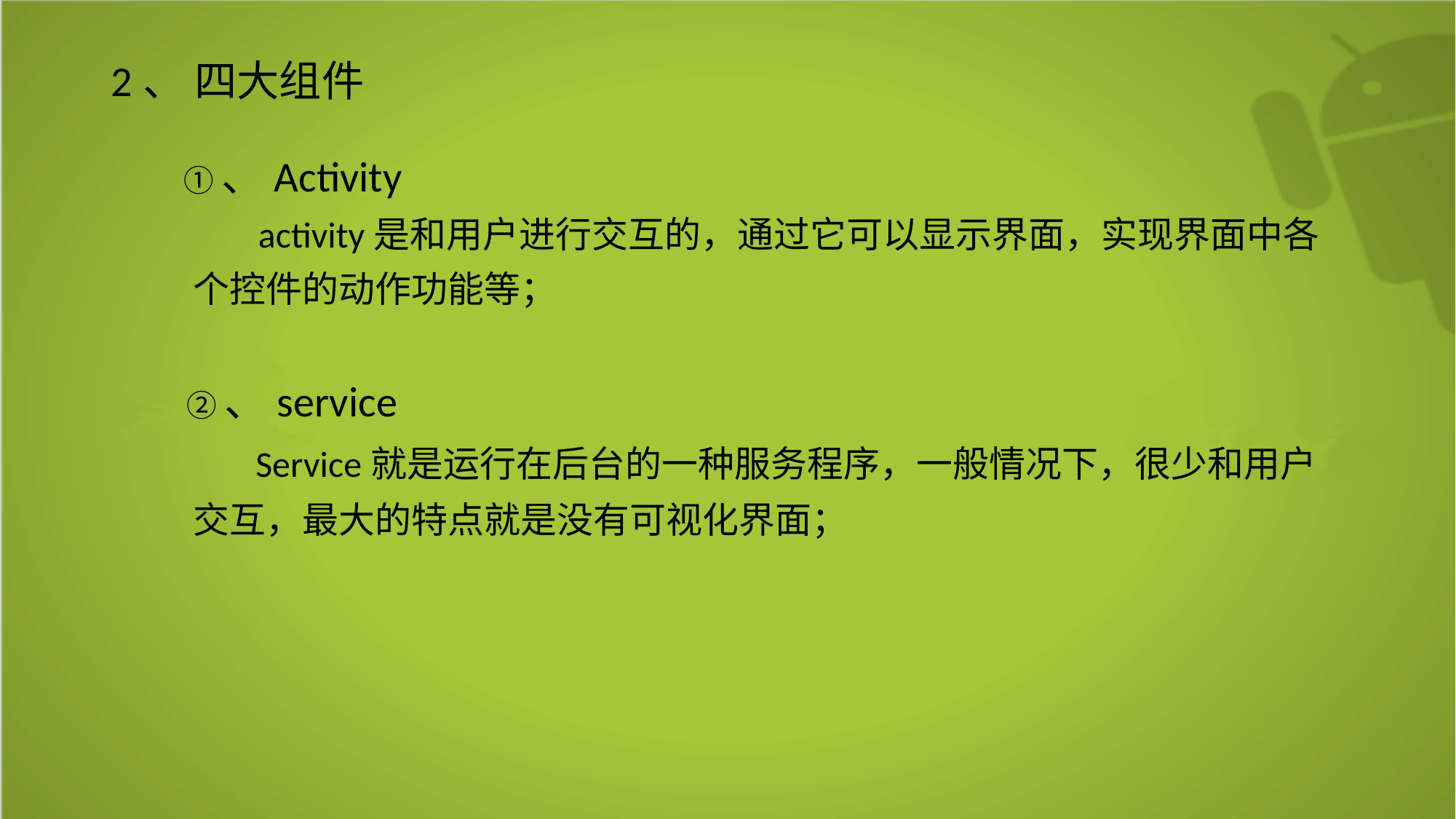

# 2、 四大组件
        ①、Activity
                  activity是和用户进行交互的，通过它可以显示界面，实现界面中各
         个控件的动作功能等；

        ②、service
               Service就是运行在后台的一种服务程序，一般情况下，很少和用户
         交互，最大的特点就是没有可视化界面；